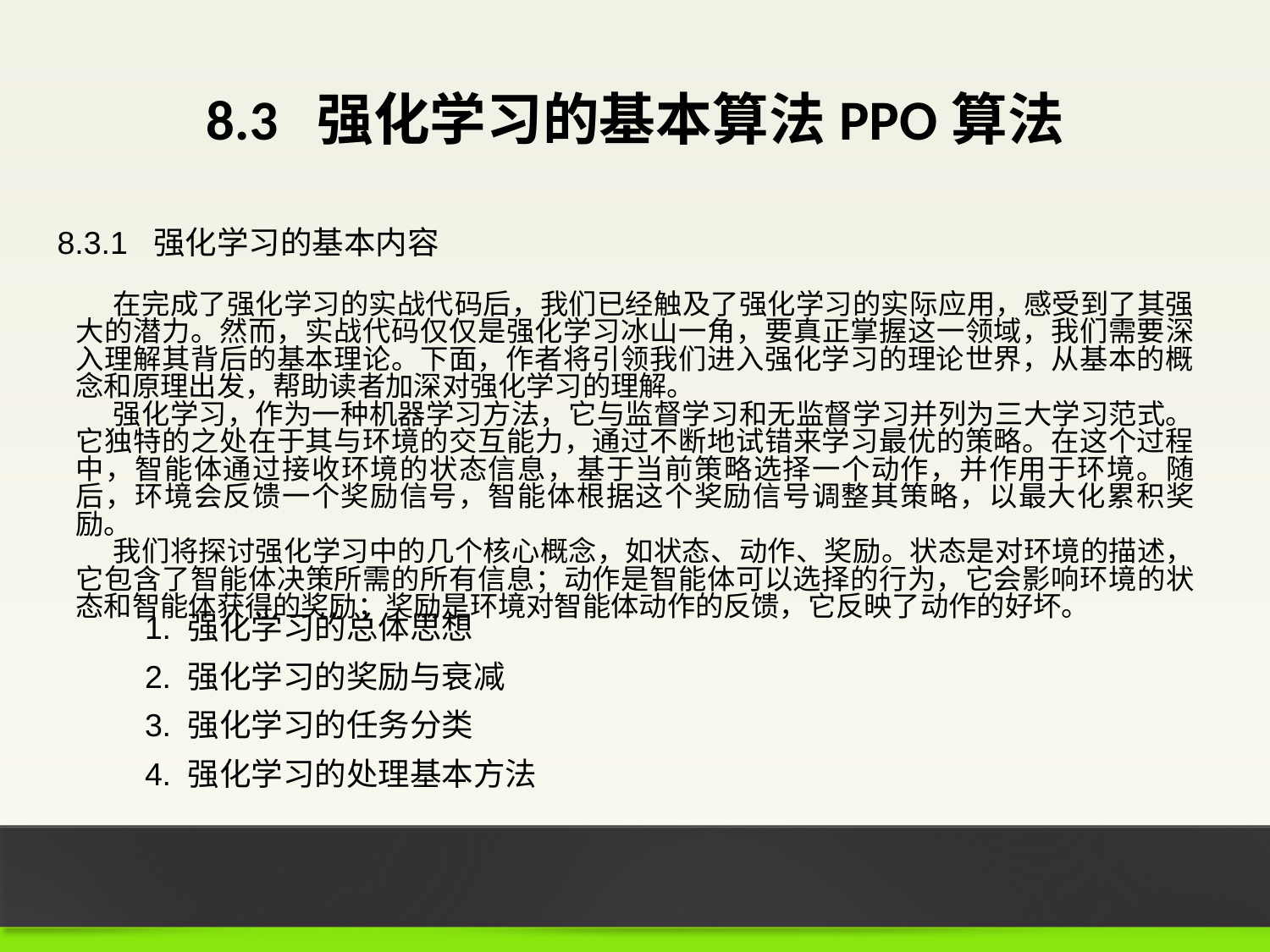

# 8.3  强化学习的基本算法PPO算法
8.3.1  强化学习的基本内容
在完成了强化学习的实战代码后，我们已经触及了强化学习的实际应用，感受到了其强大的潜力。然而，实战代码仅仅是强化学习冰山一角，要真正掌握这一领域，我们需要深入理解其背后的基本理论。下面，作者将引领我们进入强化学习的理论世界，从基本的概念和原理出发，帮助读者加深对强化学习的理解。
强化学习，作为一种机器学习方法，它与监督学习和无监督学习并列为三大学习范式。它独特的之处在于其与环境的交互能力，通过不断地试错来学习最优的策略。在这个过程中，智能体通过接收环境的状态信息，基于当前策略选择一个动作，并作用于环境。随后，环境会反馈一个奖励信号，智能体根据这个奖励信号调整其策略，以最大化累积奖励。
我们将探讨强化学习中的几个核心概念，如状态、动作、奖励。状态是对环境的描述，它包含了智能体决策所需的所有信息；动作是智能体可以选择的行为，它会影响环境的状态和智能体获得的奖励；奖励是环境对智能体动作的反馈，它反映了动作的好坏。
1. 强化学习的总体思想
2. 强化学习的奖励与衰减
3. 强化学习的任务分类
4. 强化学习的处理基本方法